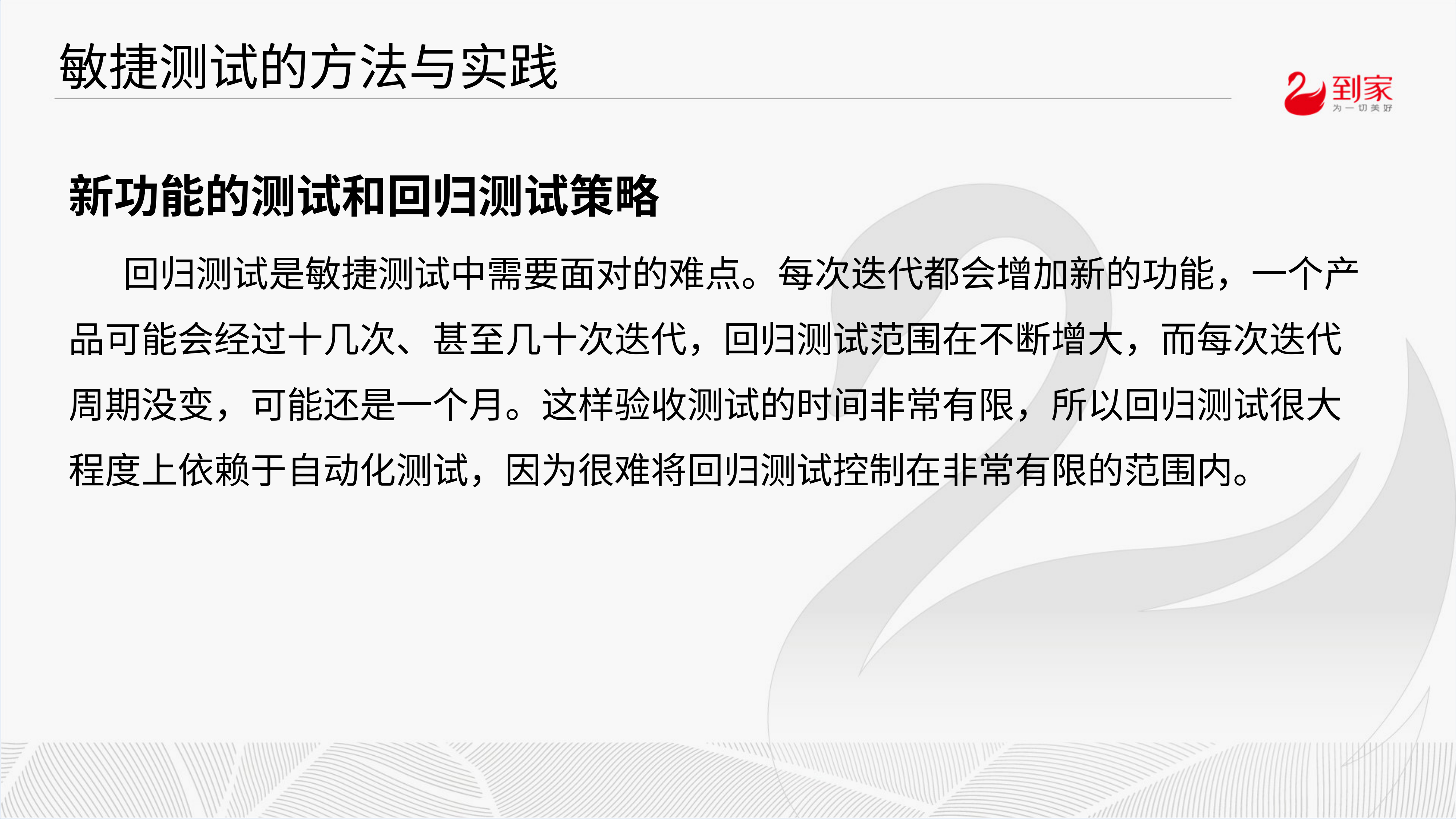

# 敏捷测试的方法与实践
新功能的测试和回归测试策略
	回归测试是敏捷测试中需要面对的难点。每次迭代都会增加新的功能，一个产品可能会经过十几次、甚至几十次迭代，回归测试范围在不断增大，而每次迭代周期没变，可能还是一个月。这样验收测试的时间非常有限，所以回归测试很大程度上依赖于自动化测试，因为很难将回归测试控制在非常有限的范围内。